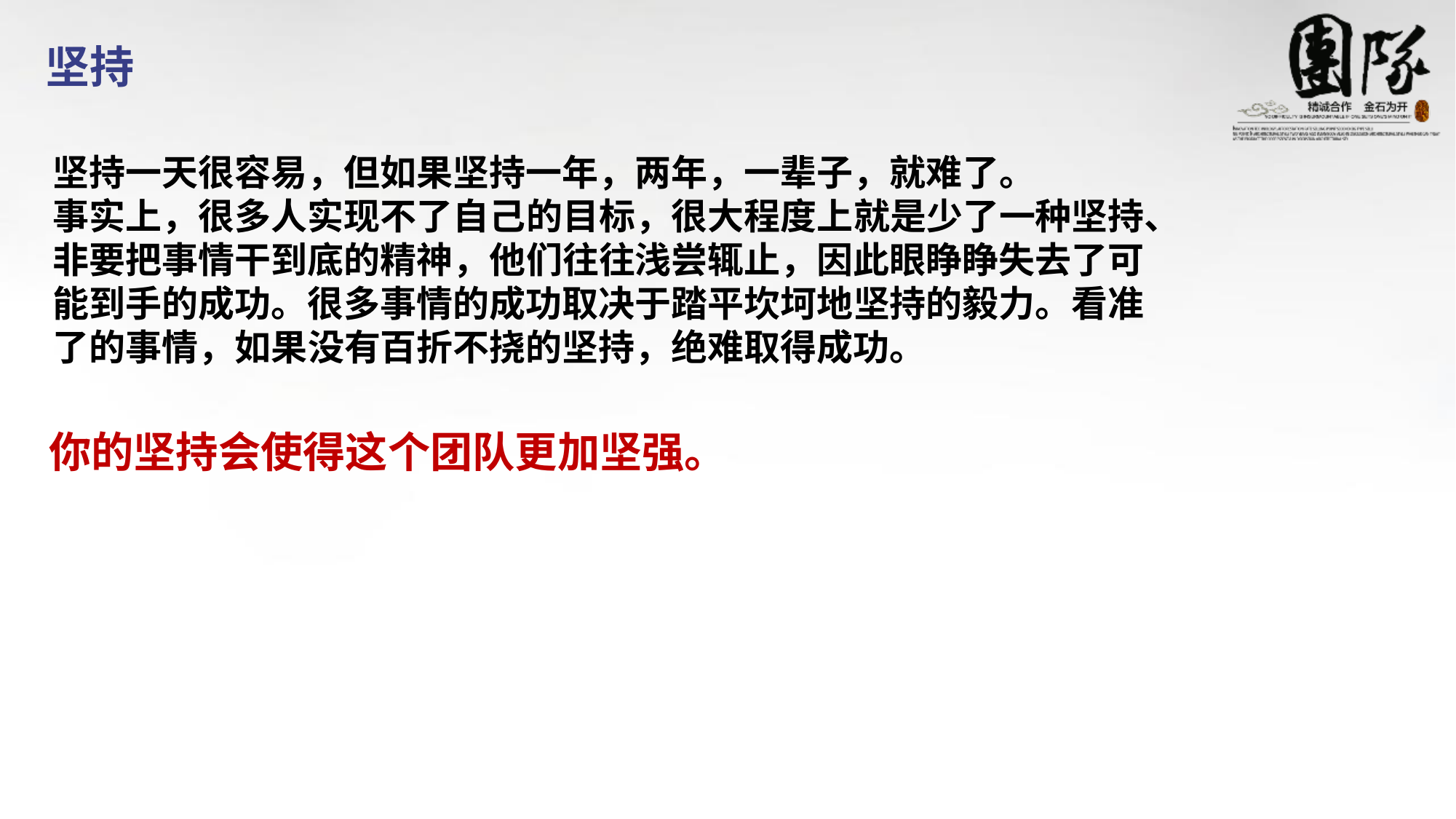

# 坚持
坚持一天很容易，但如果坚持一年，两年，一辈子，就难了。
事实上，很多人实现不了自己的目标，很大程度上就是少了一种坚持、非要把事情干到底的精神，他们往往浅尝辄止，因此眼睁睁失去了可能到手的成功。很多事情的成功取决于踏平坎坷地坚持的毅力。看准了的事情，如果没有百折不挠的坚持，绝难取得成功。
你的坚持会使得这个团队更加坚强。